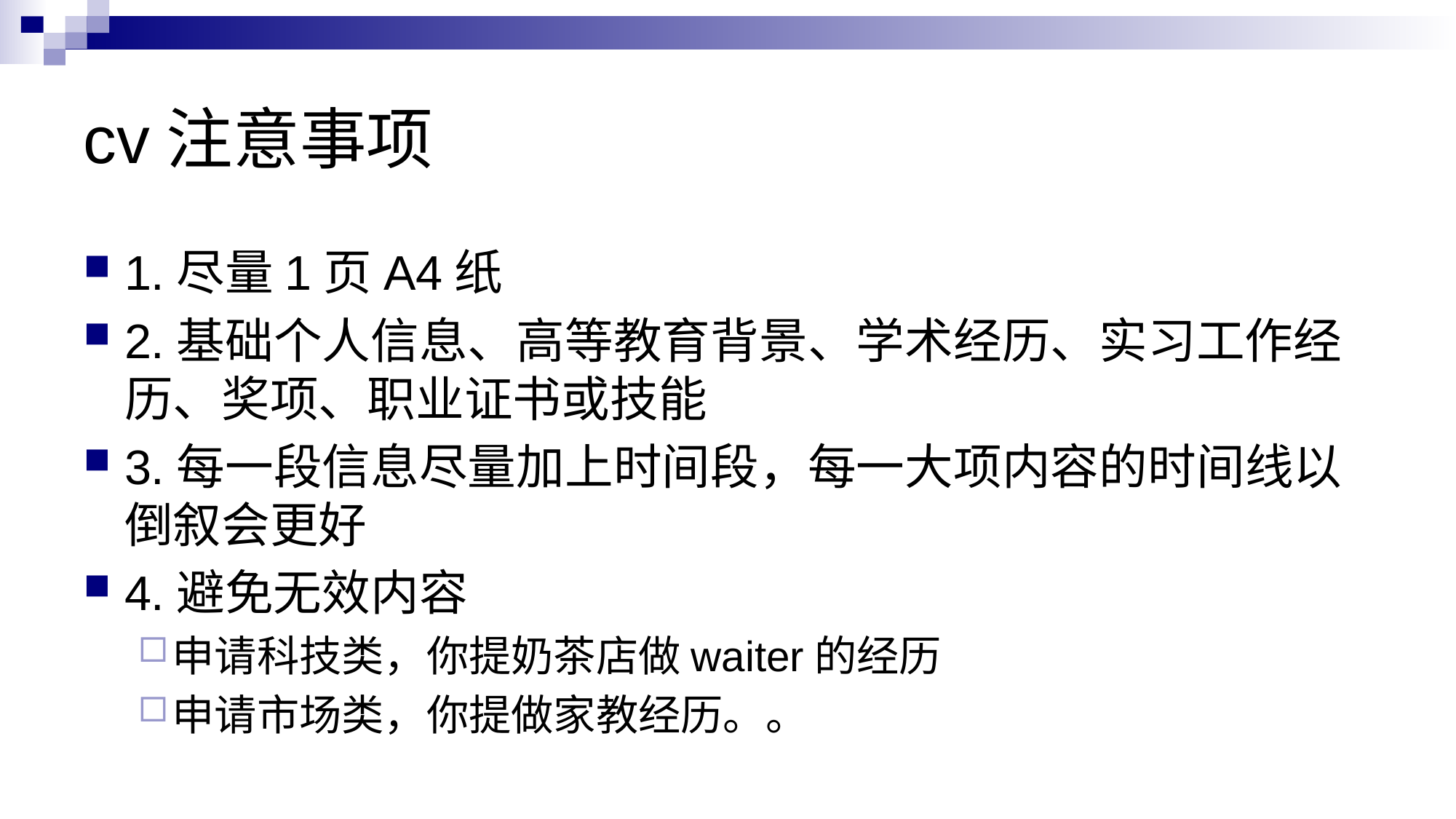

# cv注意事项
1.尽量1页A4纸
2.基础个人信息、高等教育背景、学术经历、实习工作经历、奖项、职业证书或技能
3.每一段信息尽量加上时间段，每一大项内容的时间线以倒叙会更好
4.避免无效内容
申请科技类，你提奶茶店做waiter的经历
申请市场类，你提做家教经历。。